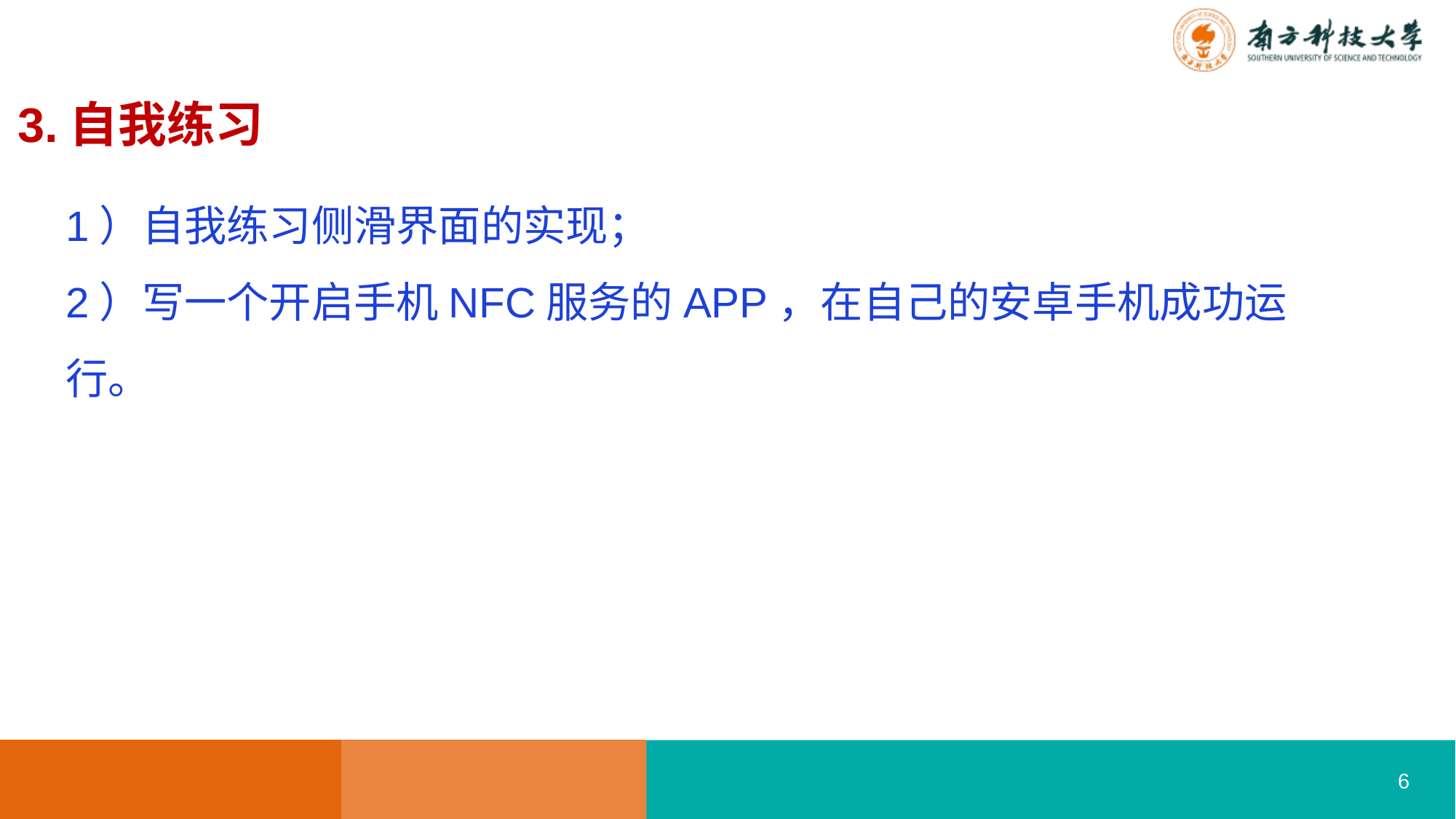

3.自我练习
1）自我练习侧滑界面的实现；
2）写一个开启手机NFC服务的APP，在自己的安卓手机成功运行。
6